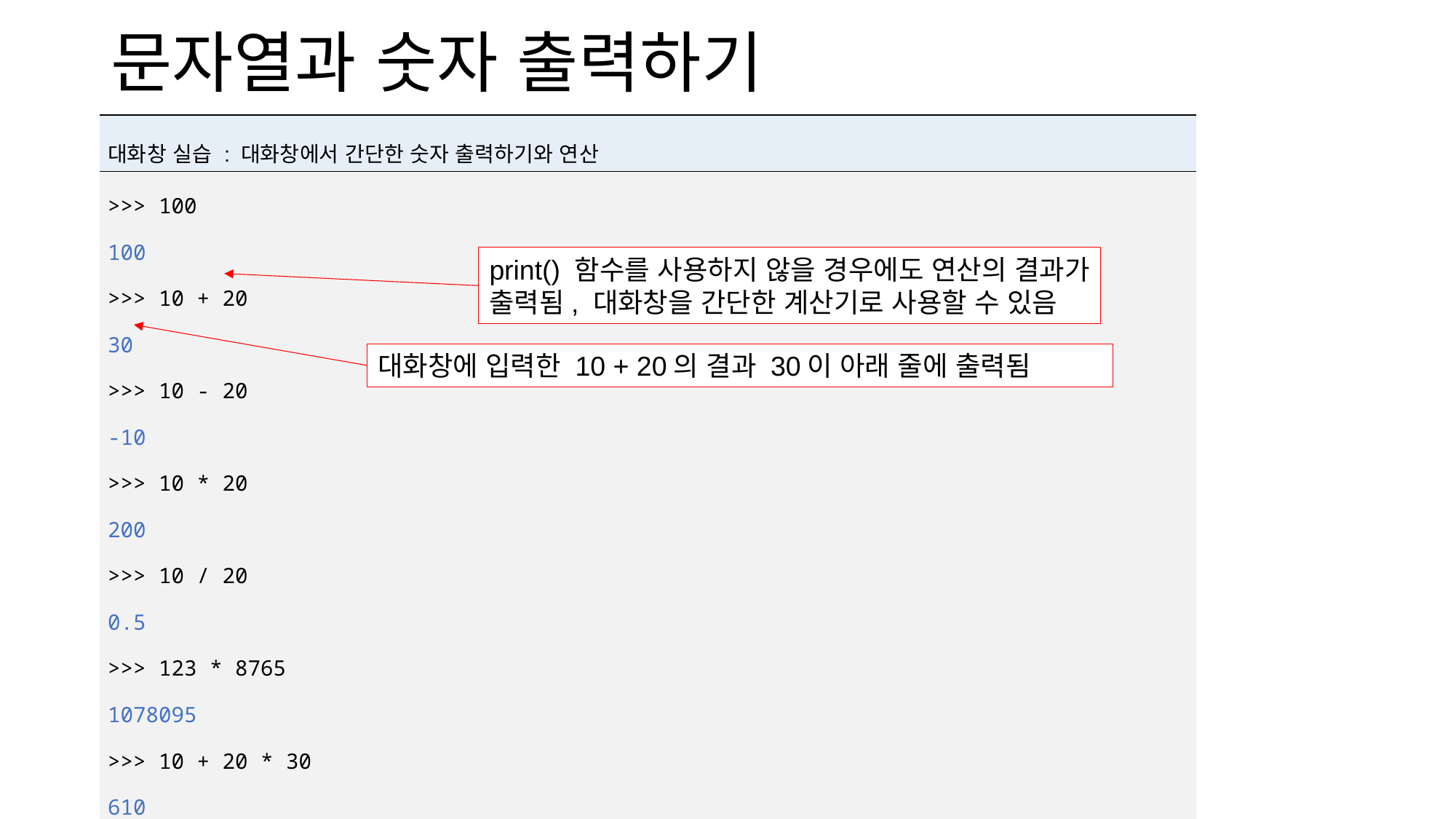

# 문자열과 숫자 출력하기
| 대화창 실습 : 대화창에서 간단한 숫자 출력하기와 연산 |
| --- |
| >>> 100 100 >>> 10 + 20 30 >>> 10 - 20 -10 >>> 10 \* 20 200 >>> 10 / 20 0.5 >>> 123 \* 8765 1078095 >>> 10 + 20 \* 30 610 |
print() 함수를 사용하지 않을 경우에도 연산의 결과가
출력됨, 대화창을 간단한 계산기로 사용할 수 있음
대화창에 입력한 10 + 20의 결과 30이 아래 줄에 출력됨